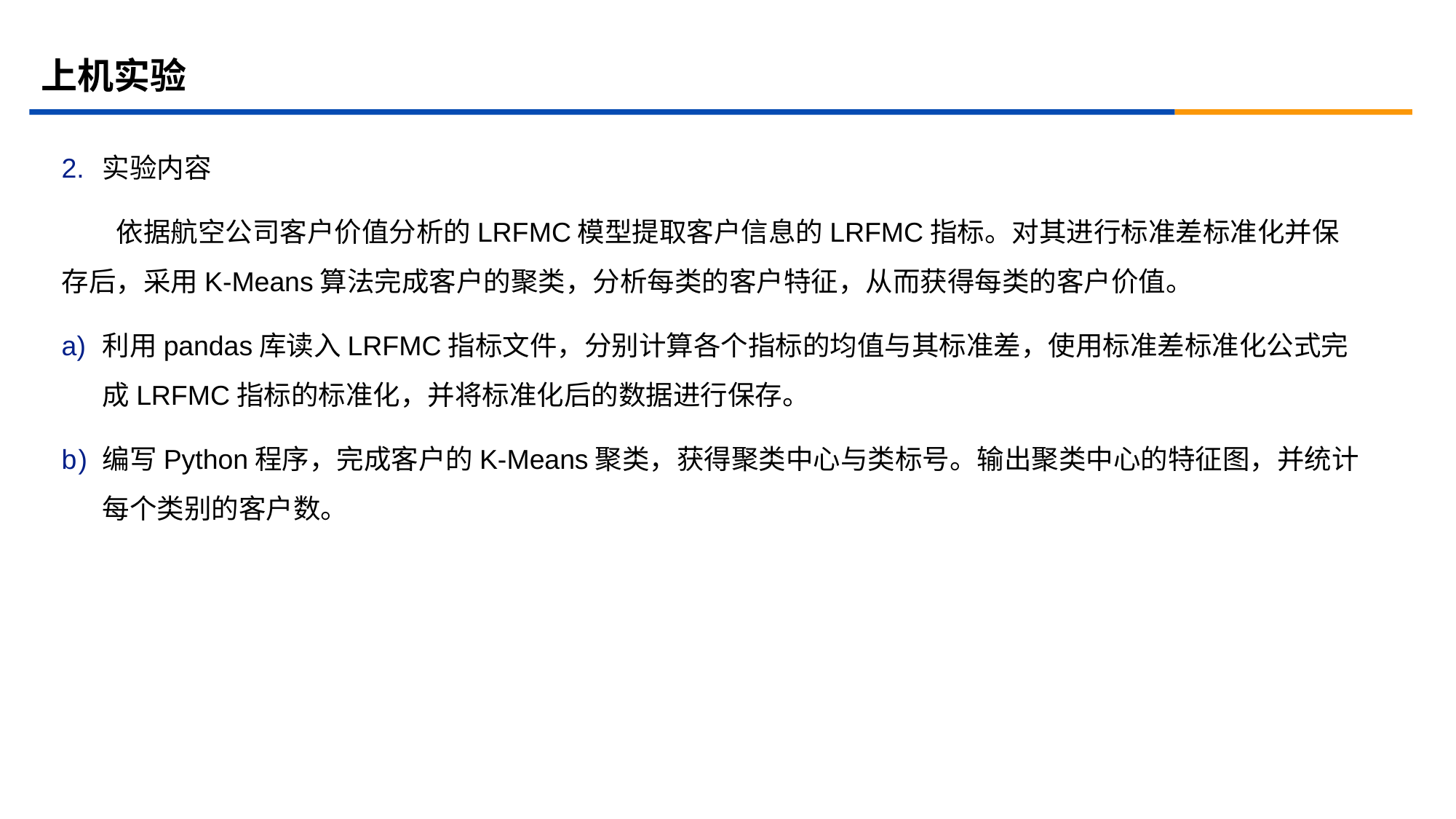

# 上机实验
实验内容
依据航空公司客户价值分析的LRFMC模型提取客户信息的LRFMC指标。对其进行标准差标准化并保存后，采用K-Means算法完成客户的聚类，分析每类的客户特征，从而获得每类的客户价值。
利用pandas库读入LRFMC指标文件，分别计算各个指标的均值与其标准差，使用标准差标准化公式完成LRFMC指标的标准化，并将标准化后的数据进行保存。
编写Python程序，完成客户的K-Means聚类，获得聚类中心与类标号。输出聚类中心的特征图，并统计每个类别的客户数。